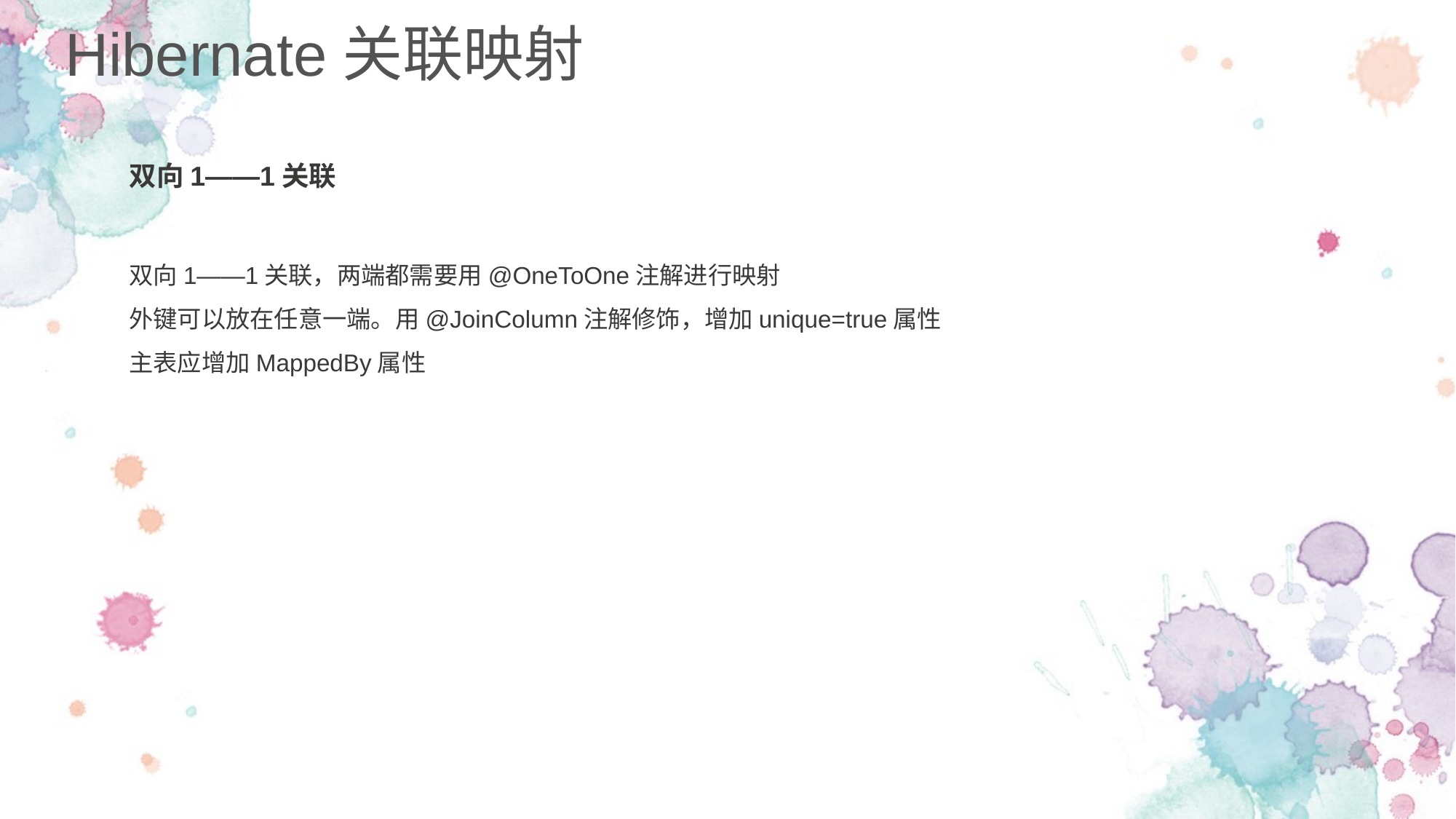

Hibernate关联映射
双向1——1关联
双向1——1关联，两端都需要用@OneToOne注解进行映射
外键可以放在任意一端。用@JoinColumn注解修饰，增加unique=true属性
主表应增加MappedBy属性